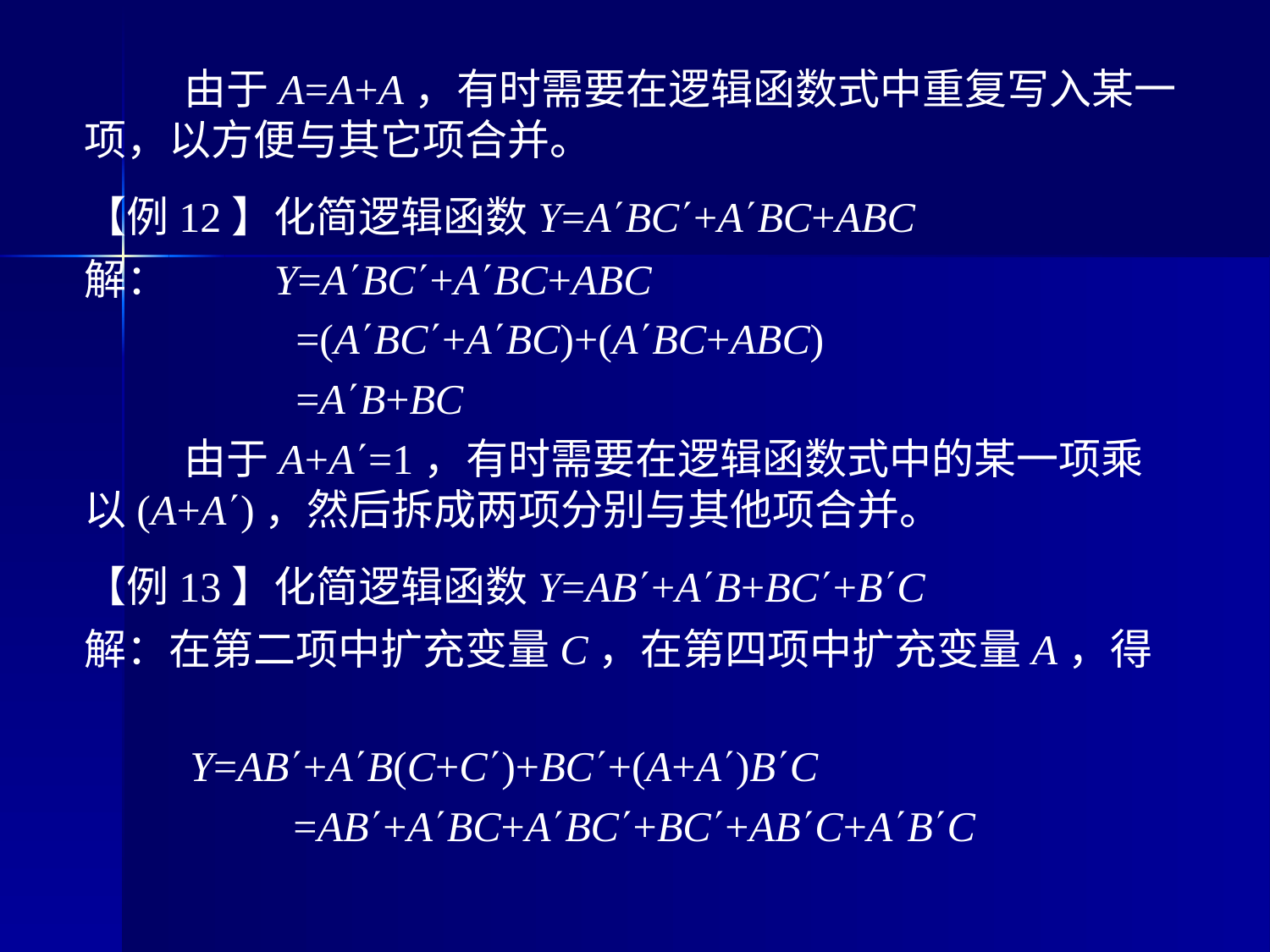

由于A=A+A，有时需要在逻辑函数式中重复写入某一项，以方便与其它项合并。
【例12】化简逻辑函数Y=A′BC′+A′BC+ABC
解：          Y=A′BC′+A′BC+ABC
                    =(A′BC′+A′BC)+(A′BC+ABC)
                    =A′B+BC
由于A+A′=1，有时需要在逻辑函数式中的某一项乘以(A+A′)，然后拆成两项分别与其他项合并。
【例13】化简逻辑函数Y=AB′+A′B+BC′+B′C
解：在第二项中扩充变量C，在第四项中扩充变量A，得
          Y=AB′+A′B(C+C′)+BC′+(A+A′)B′C
=AB′+A′BC+A′BC′+BC′+AB′C+A′B′C